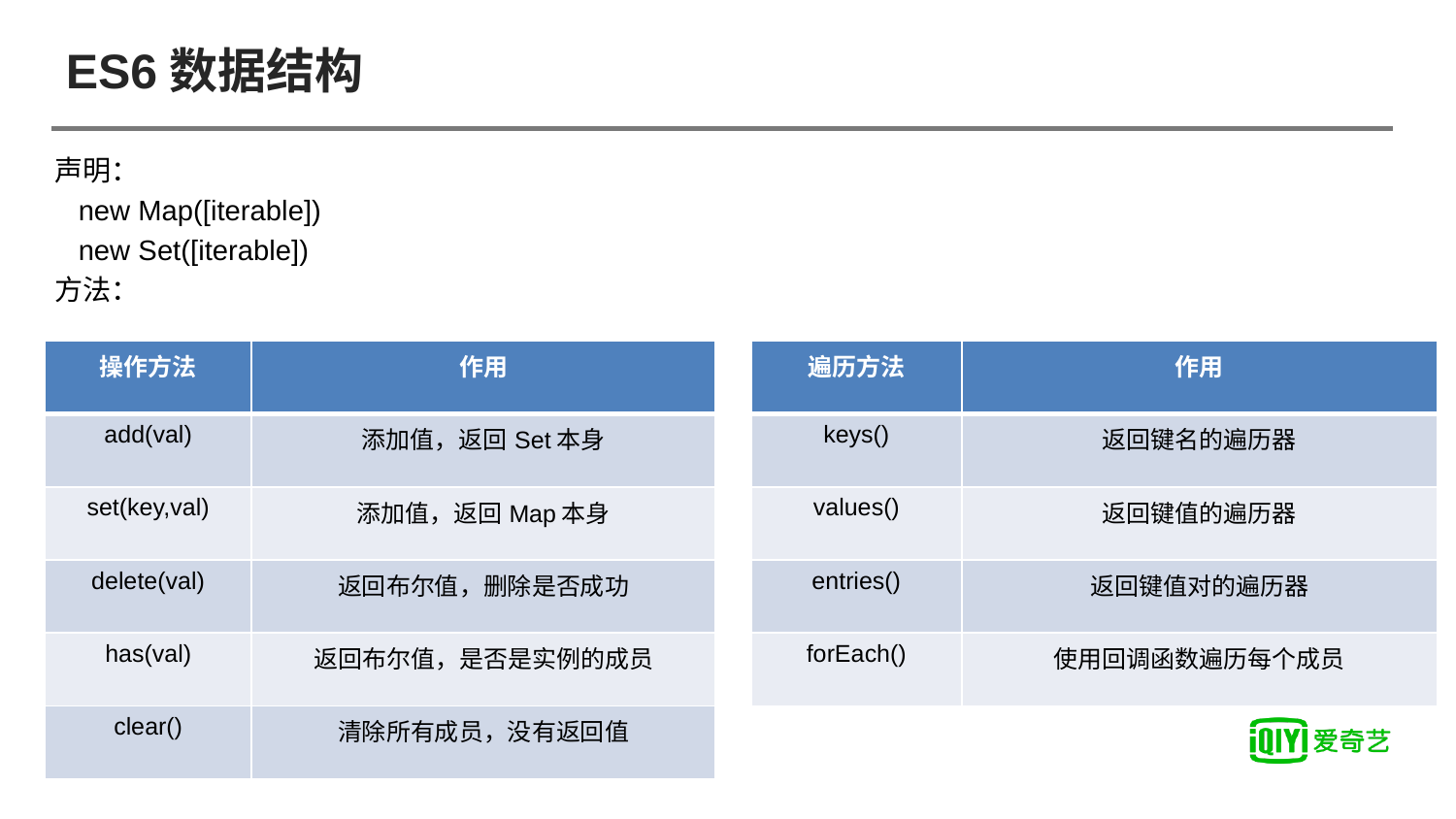

# ES6数据结构
声明：
   new Map([iterable])
   new Set([iterable])
方法：

| 操作方法 | 作用 |
| --- | --- |
| add(val) | 添加值，返回Set本身 |
| set(key,val) | 添加值，返回Map本身 |
| delete(val) | 返回布尔值，删除是否成功 |
| has(val) | 返回布尔值，是否是实例的成员 |
| clear() | 清除所有成员，没有返回值 |
| 遍历方法 | 作用 |
| --- | --- |
| keys() | 返回键名的遍历器 |
| values() | 返回键值的遍历器 |
| entries() | 返回键值对的遍历器 |
| forEach() | 使用回调函数遍历每个成员 |